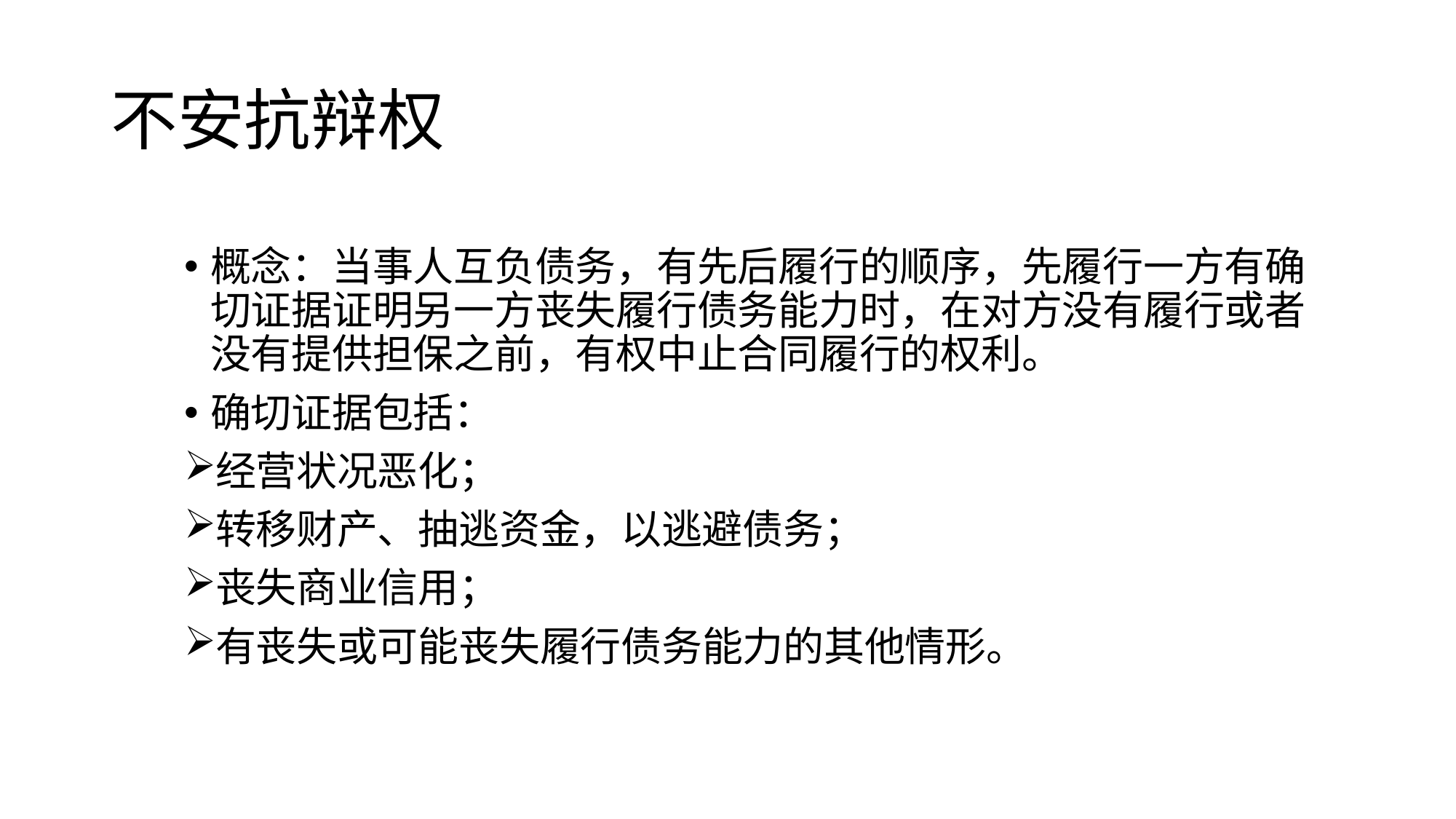

# 不安抗辩权
概念：当事人互负债务，有先后履行的顺序，先履行一方有确切证据证明另一方丧失履行债务能力时，在对方没有履行或者没有提供担保之前，有权中止合同履行的权利。
确切证据包括：
经营状况恶化；
转移财产、抽逃资金，以逃避债务；
丧失商业信用；
有丧失或可能丧失履行债务能力的其他情形。